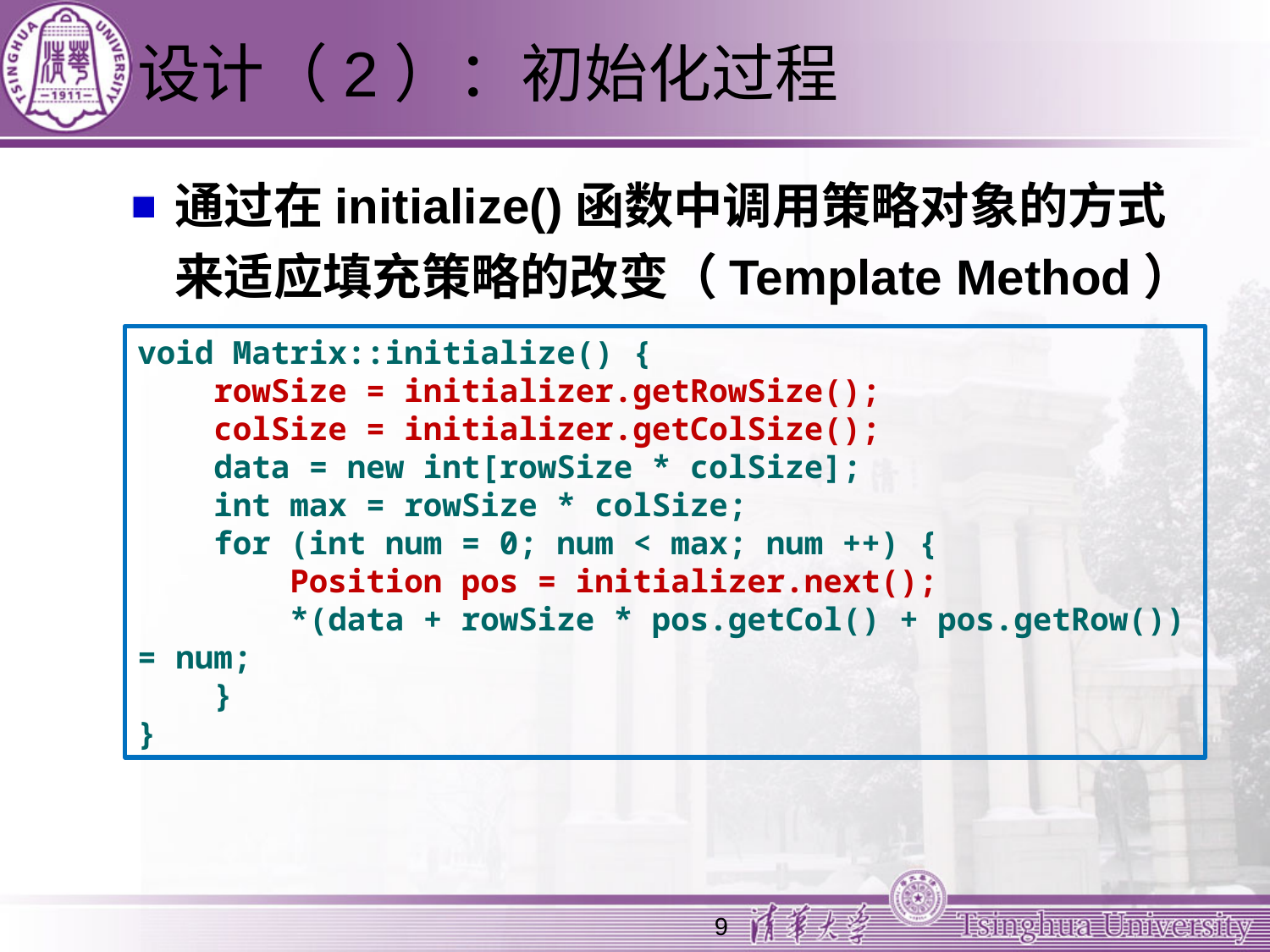

# 设计（2）：初始化过程
通过在initialize()函数中调用策略对象的方式来适应填充策略的改变（Template Method）
void Matrix::initialize() {
    rowSize = initializer.getRowSize();
    colSize = initializer.getColSize();
    data = new int[rowSize * colSize];
    int max = rowSize * colSize;
    for (int num = 0; num < max; num ++) {
        Position pos = initializer.next();
        *(data + rowSize * pos.getCol() + pos.getRow()) = num;
    }
}
9